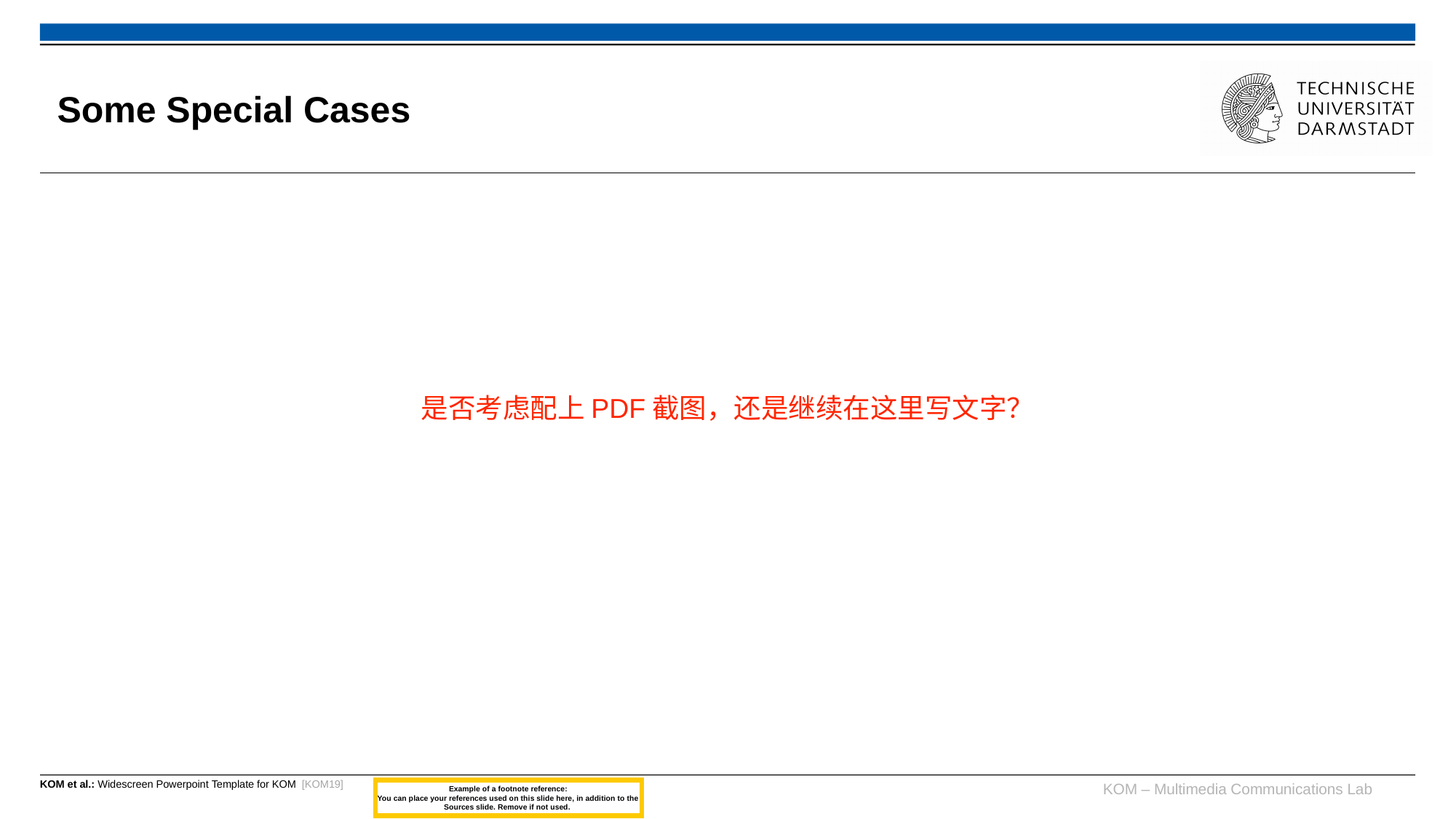

# Some Special Cases
是否考虑配上PDF截图，还是继续在这里写文字？

KOM et al.: Widescreen Powerpoint Template for KOM  [KOM19]

Example of a footnote reference:
You can place your references used on this slide here, in addition to the Sources slide. Remove if not used.